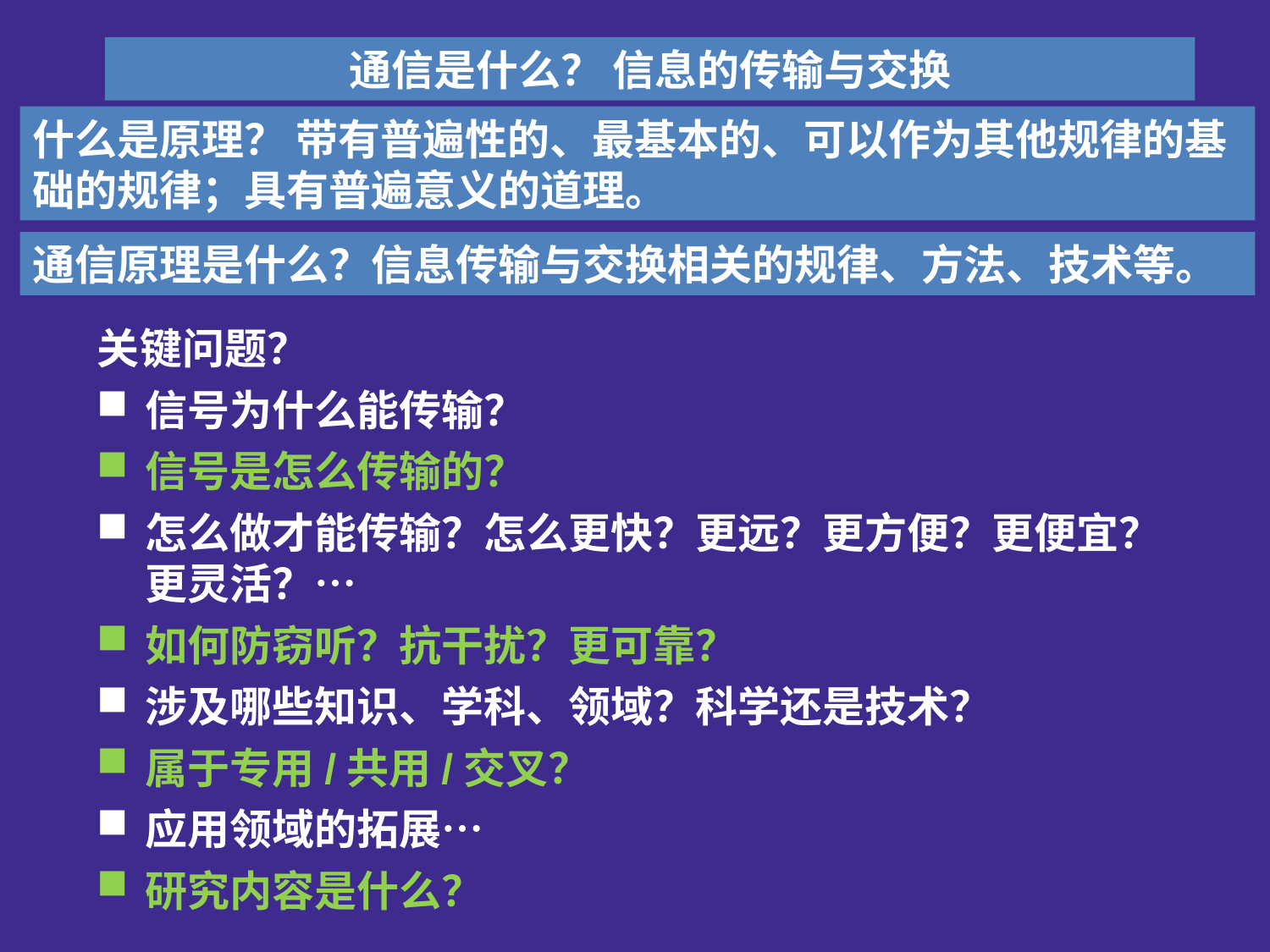

通信是什么？ 信息的传输与交换
什么是原理？ 带有普遍性的、最基本的、可以作为其他规律的基础的规律；具有普遍意义的道理。
通信原理是什么？信息传输与交换相关的规律、方法、技术等。
关键问题？
信号为什么能传输？
信号是怎么传输的？
怎么做才能传输？怎么更快？更远？更方便？更便宜？更灵活？…
如何防窃听？抗干扰？更可靠？
涉及哪些知识、学科、领域？科学还是技术？
属于专用/共用/交叉？
应用领域的拓展…
研究内容是什么？